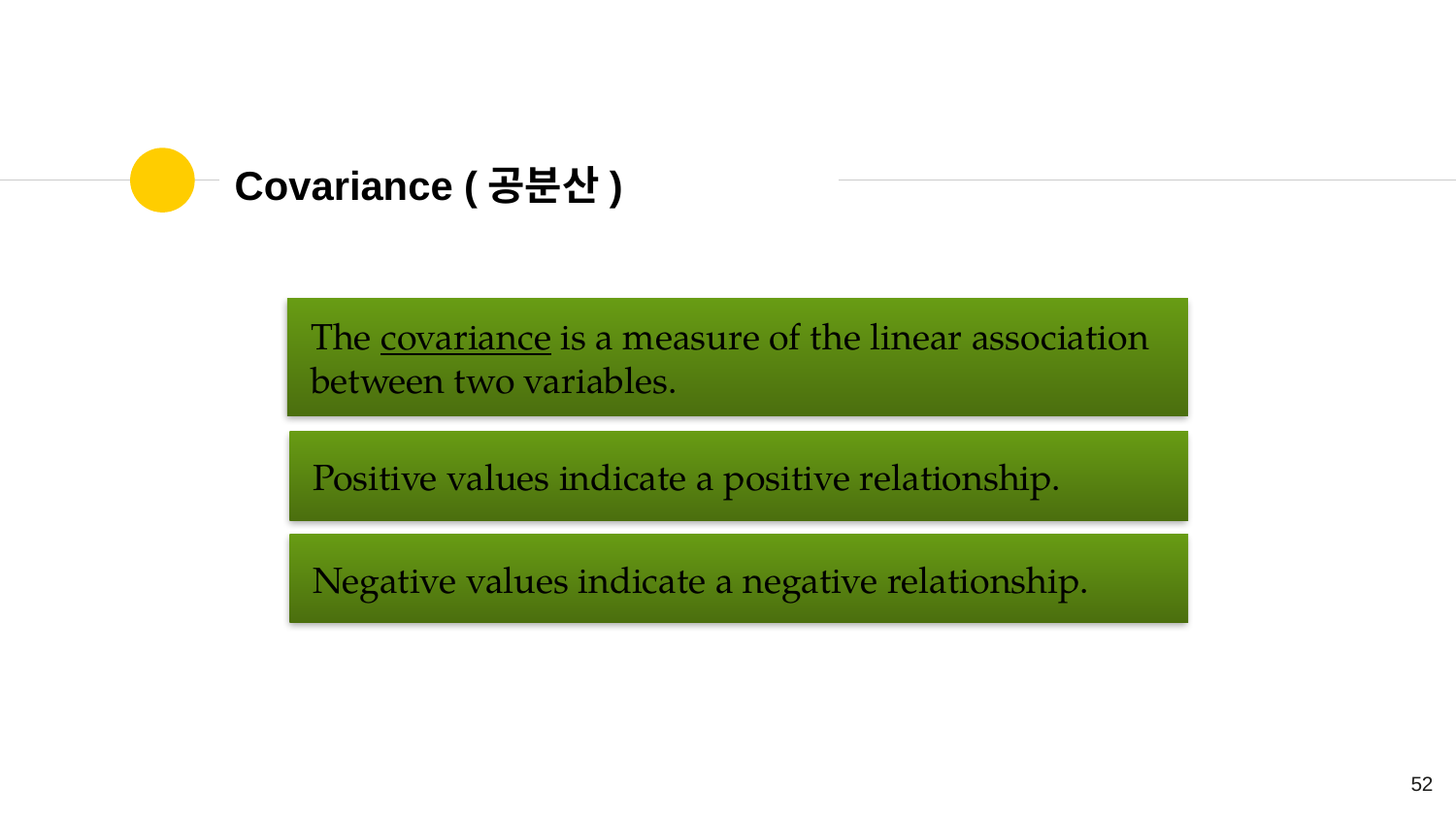

# Covariance (공분산)
 The covariance is a measure of the linear association
 between two variables.
 Positive values indicate a positive relationship.
 Negative values indicate a negative relationship.
52